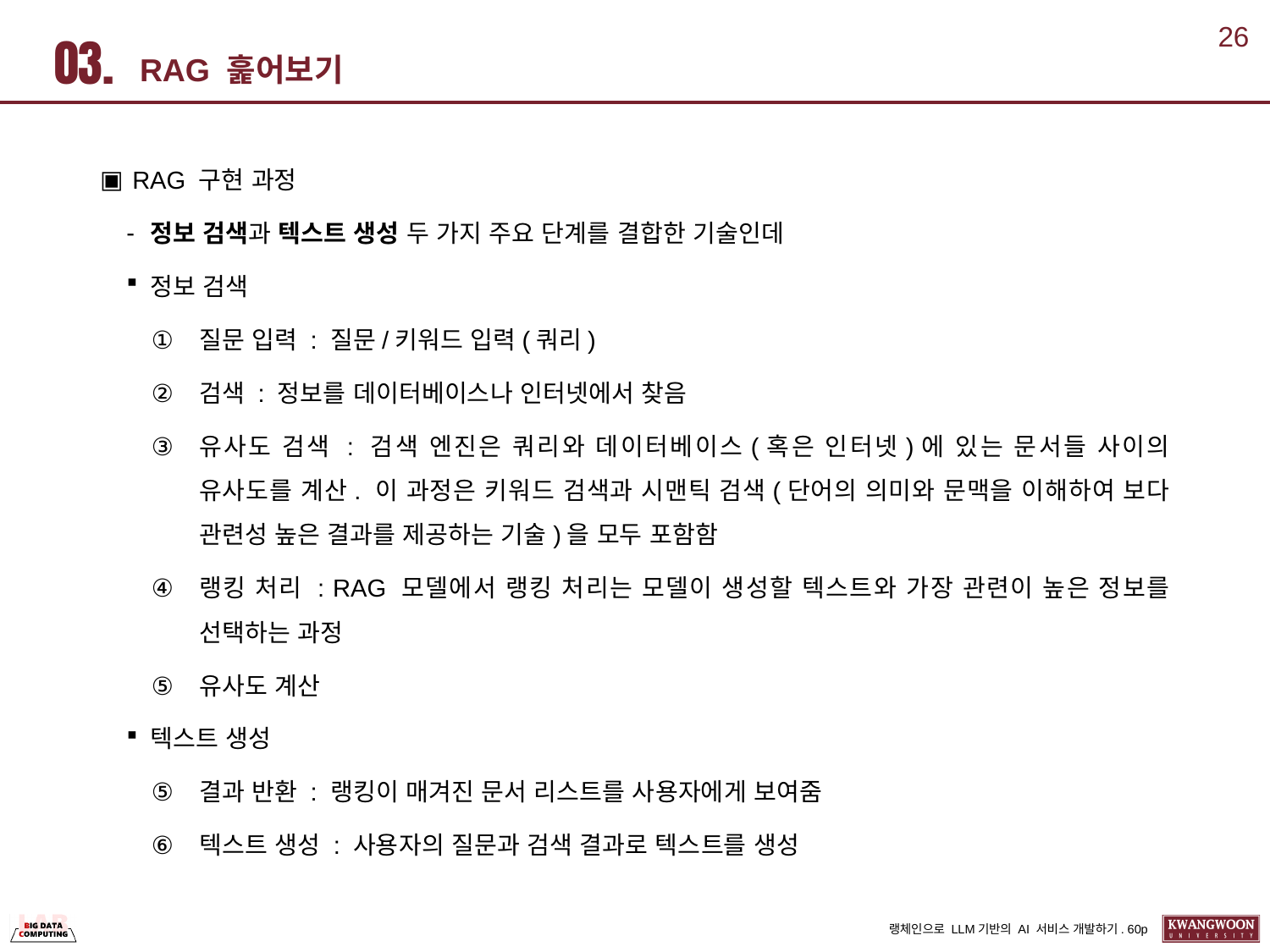

26
03.
# RAG 훑어보기
 RAG 구현 과정
정보 검색과 텍스트 생성 두 가지 주요 단계를 결합한 기술인데
정보 검색
질문 입력 : 질문/키워드 입력(쿼리)
검색 : 정보를 데이터베이스나 인터넷에서 찾음
유사도 검색 : 검색 엔진은 쿼리와 데이터베이스(혹은 인터넷)에 있는 문서들 사이의 유사도를 계산. 이 과정은 키워드 검색과 시맨틱 검색(단어의 의미와 문맥을 이해하여 보다 관련성 높은 결과를 제공하는 기술)을 모두 포함함
랭킹 처리 : RAG 모델에서 랭킹 처리는 모델이 생성할 텍스트와 가장 관련이 높은 정보를 선택하는 과정
유사도 계산
텍스트 생성
결과 반환 : 랭킹이 매겨진 문서 리스트를 사용자에게 보여줌
텍스트 생성 : 사용자의 질문과 검색 결과로 텍스트를 생성
랭체인으로 LLM기반의 AI 서비스 개발하기. 60p